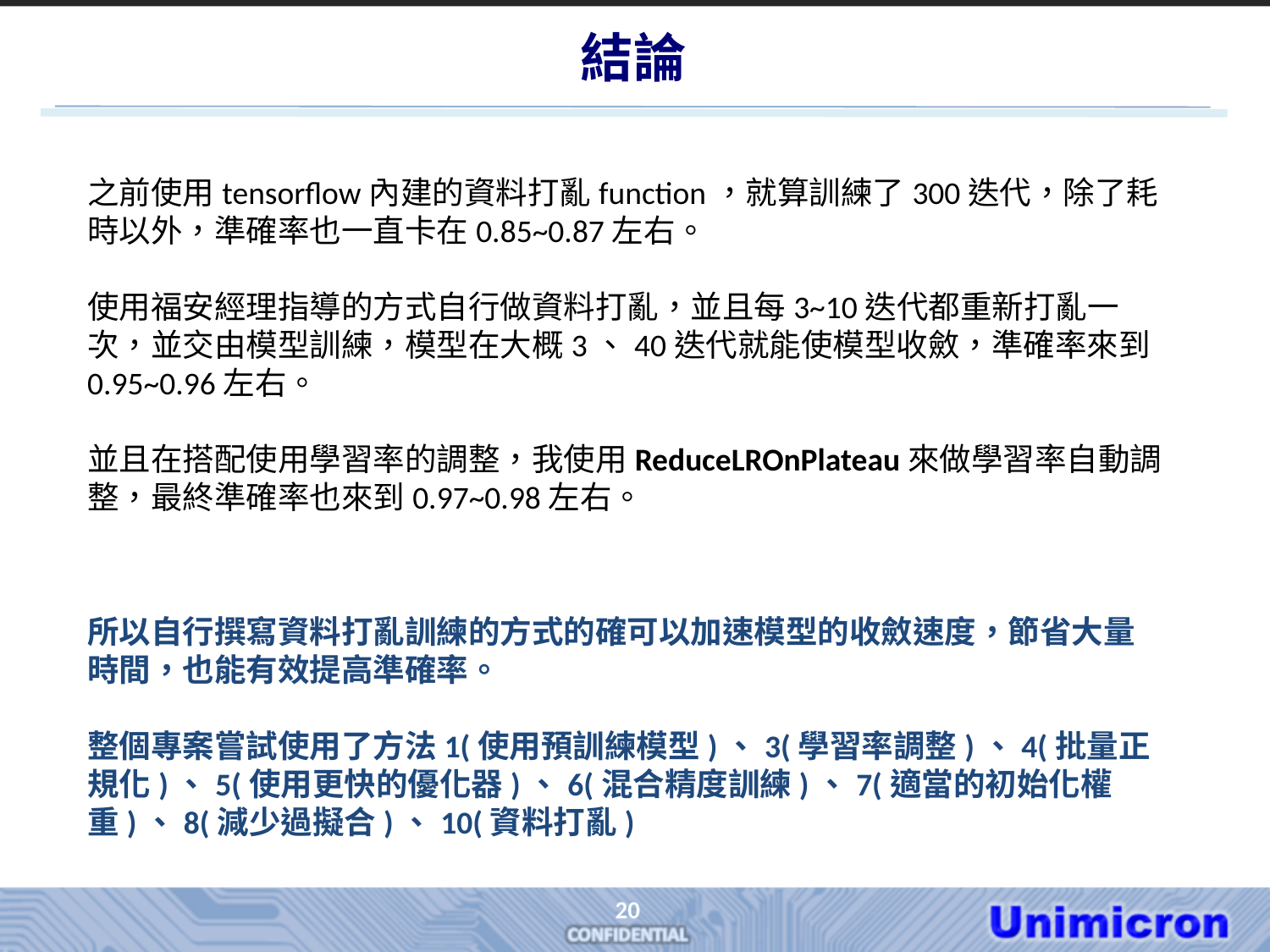

# 結論
之前使用tensorflow內建的資料打亂function，就算訓練了300迭代，除了耗時以外，準確率也一直卡在0.85~0.87左右。

使用福安經理指導的方式自行做資料打亂，並且每3~10迭代都重新打亂一次，並交由模型訓練，模型在大概3、40迭代就能使模型收斂，準確率來到0.95~0.96左右。

並且在搭配使用學習率的調整，我使用ReduceLROnPlateau來做學習率自動調整，最終準確率也來到0.97~0.98左右。
所以自行撰寫資料打亂訓練的方式的確可以加速模型的收斂速度，節省大量時間，也能有效提高準確率。

整個專案嘗試使用了方法1(使用預訓練模型)、3(學習率調整)、4(批量正規化)、5(使用更快的優化器)、6(混合精度訓練)、7(適當的初始化權重)、8(減少過擬合)、10(資料打亂)
20